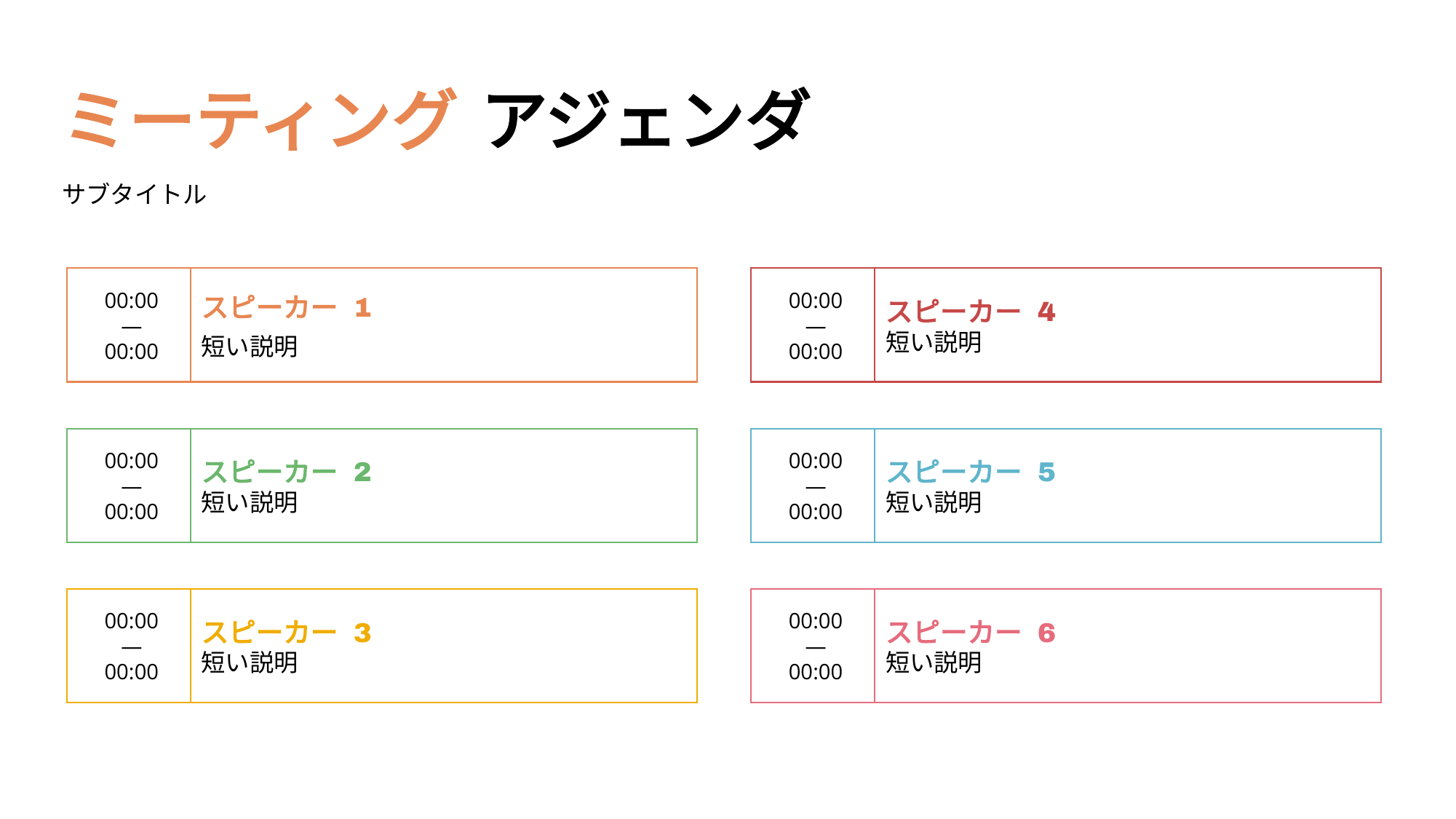

# ミーティング アジェンダ
サブタイトル
00:00
—
00:00
スピーカー 1
短い説明
00:00
—
00:00
スピーカー 4
短い説明
00:00
—
00:00
スピーカー 2
短い説明
00:00
—
00:00
スピーカー 5
短い説明
00:00
—
00:00
スピーカー 3
短い説明
00:00
—
00:00
スピーカー 6
短い説明